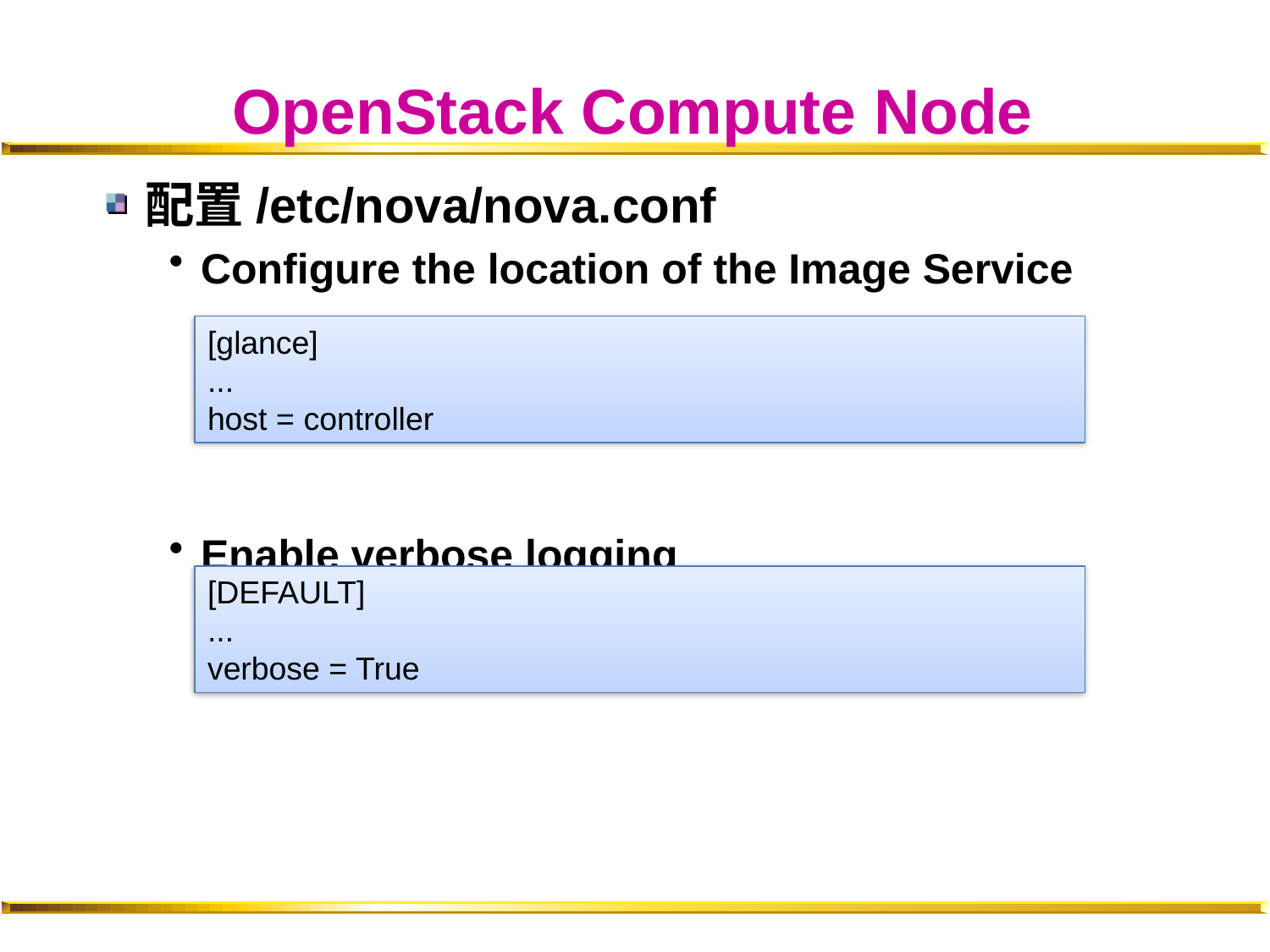

# OpenStack Compute Node
配置/etc/nova/nova.conf
Configure the location of the Image Service

Enable verbose logging

[glance]
...
host = controller
[DEFAULT]
...
verbose = True